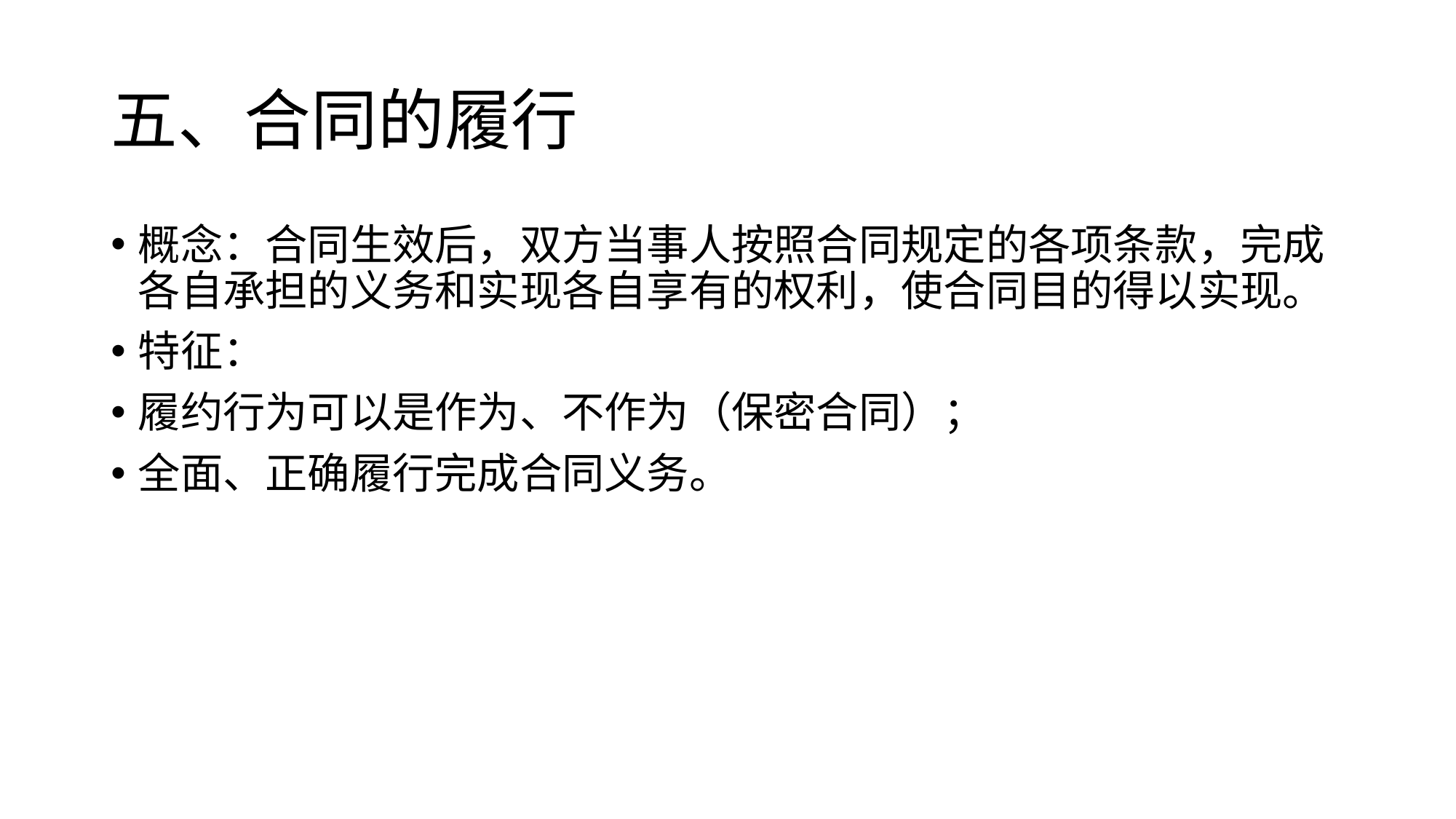

# 五、合同的履行
概念：合同生效后，双方当事人按照合同规定的各项条款，完成各自承担的义务和实现各自享有的权利，使合同目的得以实现。
特征：
履约行为可以是作为、不作为（保密合同）；
全面、正确履行完成合同义务。